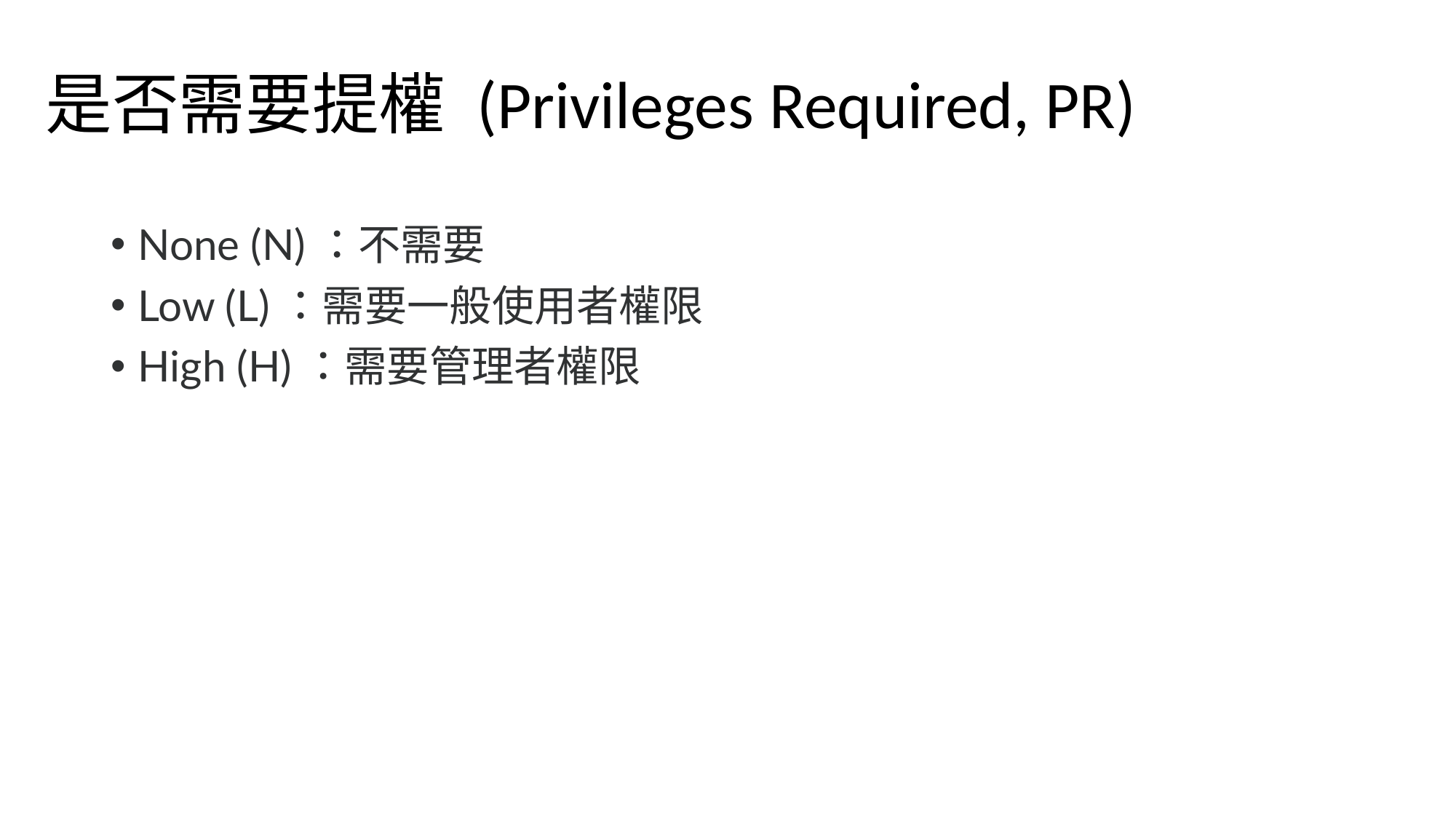

# 是否需要提權 (Privileges Required, PR)
None (N)：不需要
Low (L)：需要一般使用者權限
High (H)：需要管理者權限